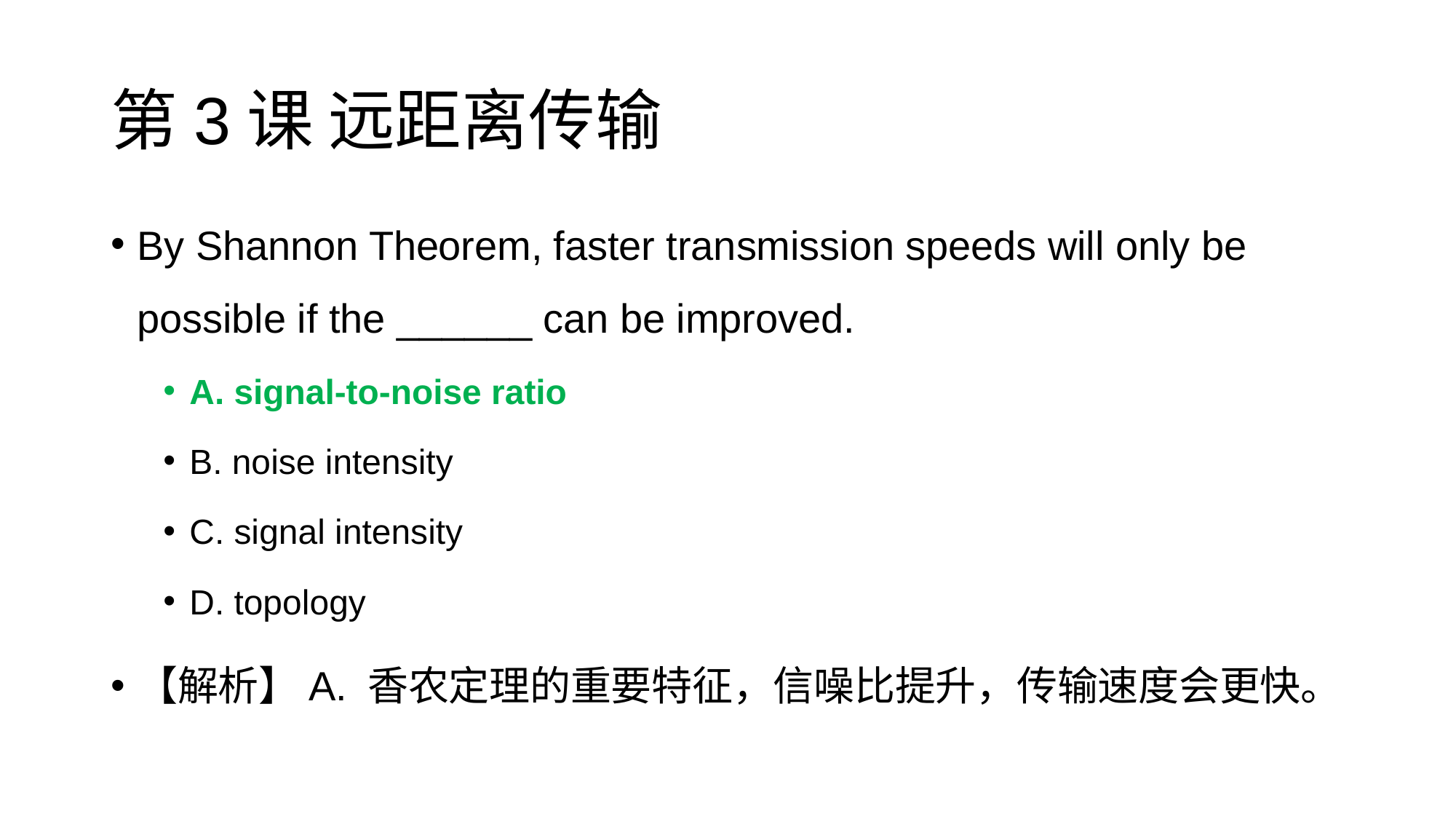

# 第3课 远距离传输
By Shannon Theorem, faster transmission speeds will only be possible if the ______ can be improved.
A. signal-to-noise ratio
B. noise intensity
C. signal intensity
D. topology
【解析】A. 香农定理的重要特征，信噪比提升，传输速度会更快。